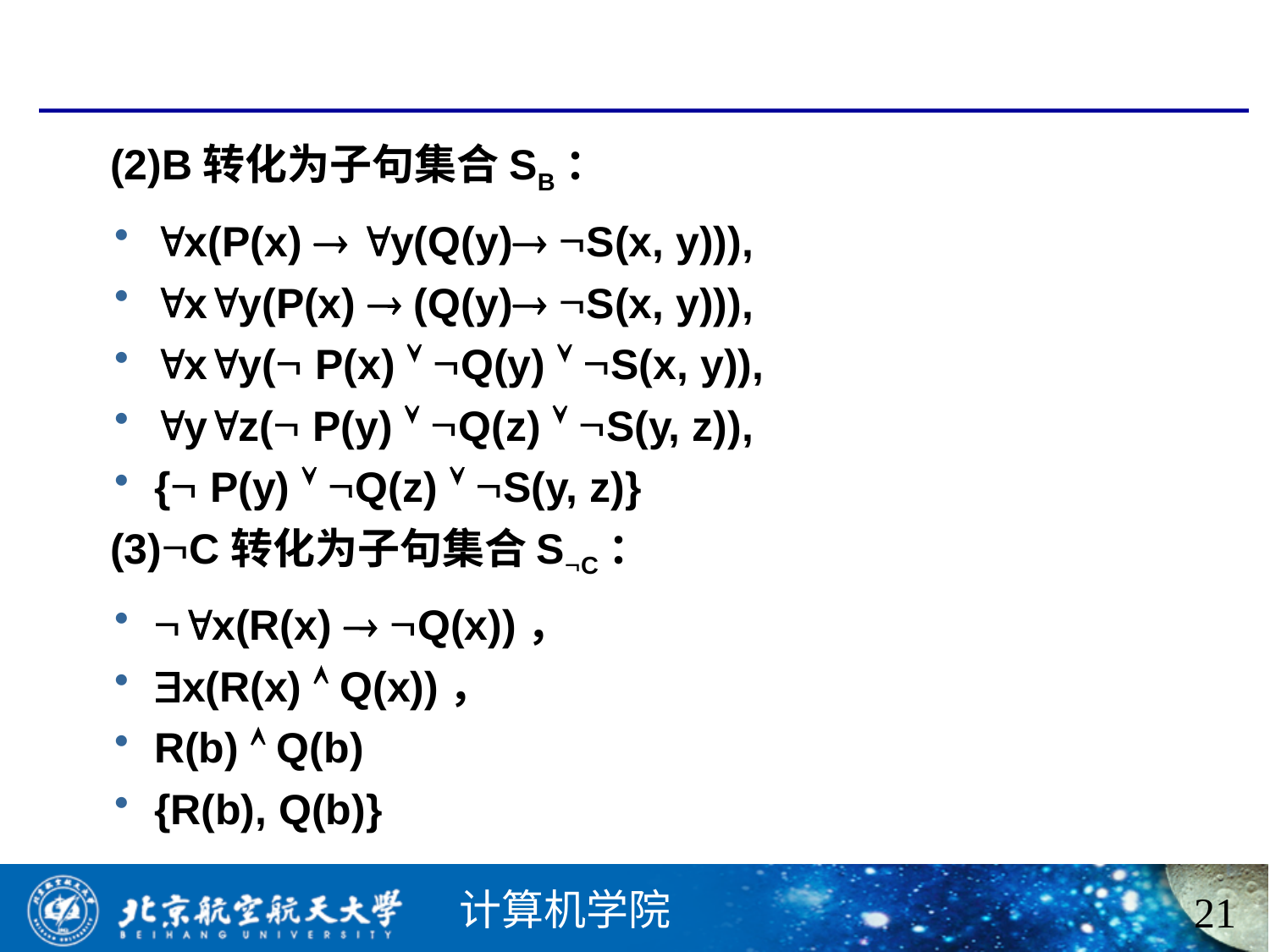

#
     (2)B转化为子句集合SB：
∀x(P(x) → ∀y(Q(y)→ ¬S(x, y))),
∀x∀y(P(x) → (Q(y)→ ¬S(x, y))),
∀x∀y(¬ P(x) ∨ ¬Q(y) ∨ ¬S(x, y)),
∀y∀z(¬ P(y) ∨ ¬Q(z) ∨ ¬S(y, z)),
{¬ P(y) ∨ ¬Q(z) ∨ ¬S(y, z)}
     (3)¬C转化为子句集合S¬C：
¬∀x(R(x) → ¬Q(x))，
∃x(R(x) ∧ Q(x))，
R(b) ∧ Q(b)
{R(b), Q(b)}